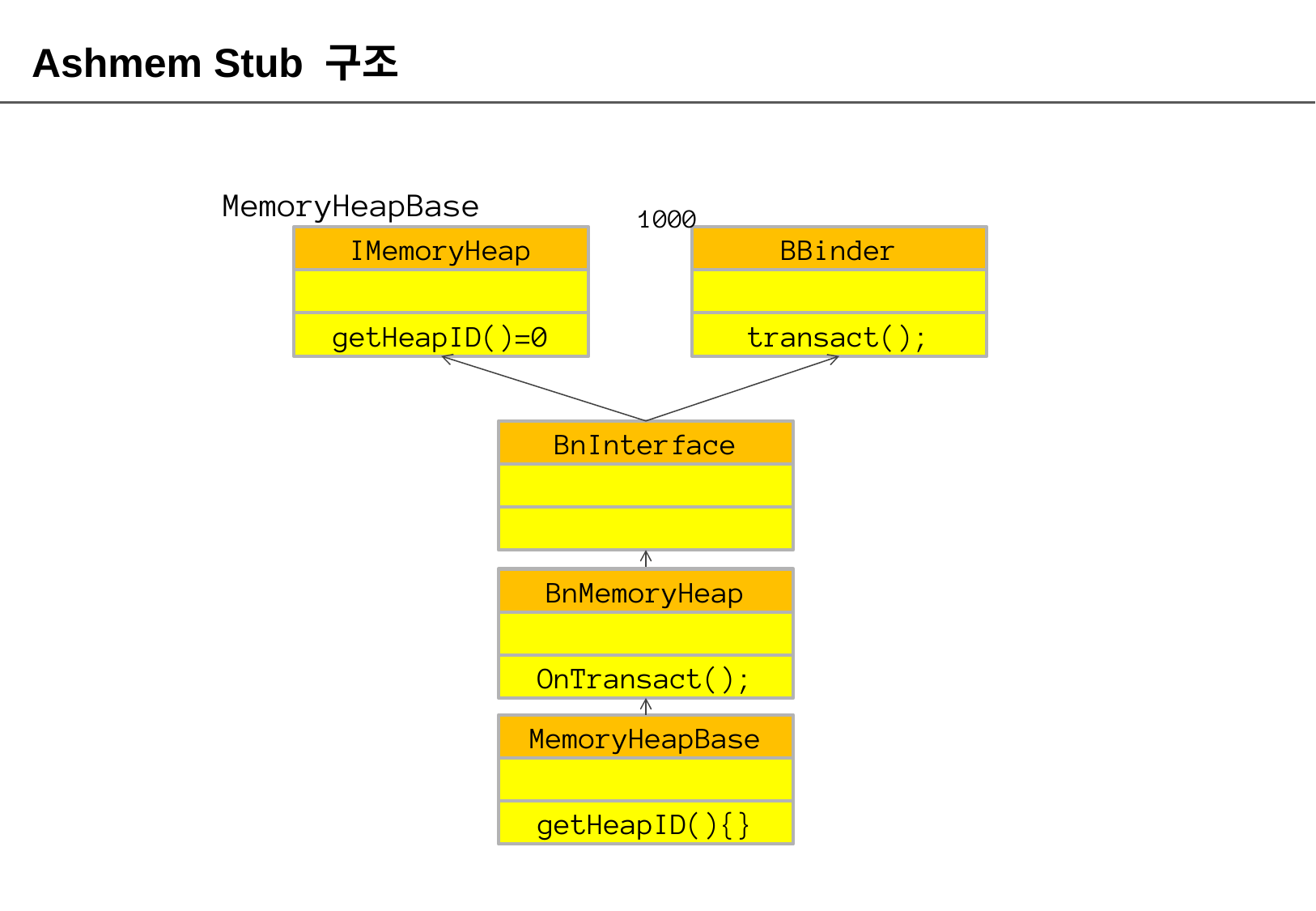

# Ashmem Stub 구조
MemoryHeapBase
1000
IMemoryHeap
BBinder

getHeapID()=0
transact();
BnInterface

BnMemoryHeap

OnTransact();
MemoryHeapBase

getHeapID(){}